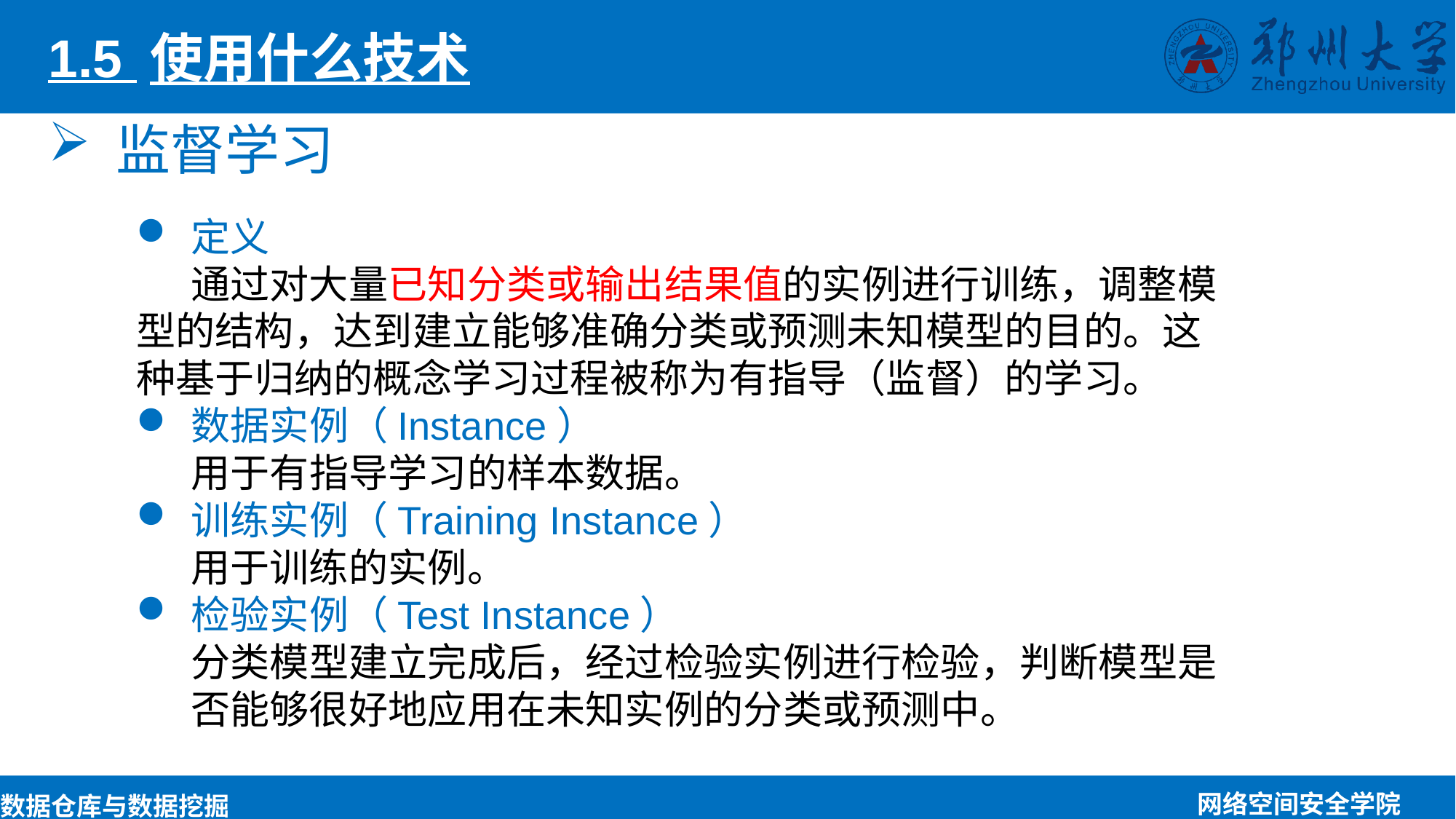

1.5 使用什么技术
监督学习
定义
通过对大量已知分类或输出结果值的实例进行训练，调整模型的结构，达到建立能够准确分类或预测未知模型的目的。这种基于归纳的概念学习过程被称为有指导（监督）的学习。
数据实例（Instance）
用于有指导学习的样本数据。
训练实例（Training Instance）
用于训练的实例。
检验实例（Test Instance）
分类模型建立完成后，经过检验实例进行检验，判断模型是否能够很好地应用在未知实例的分类或预测中。